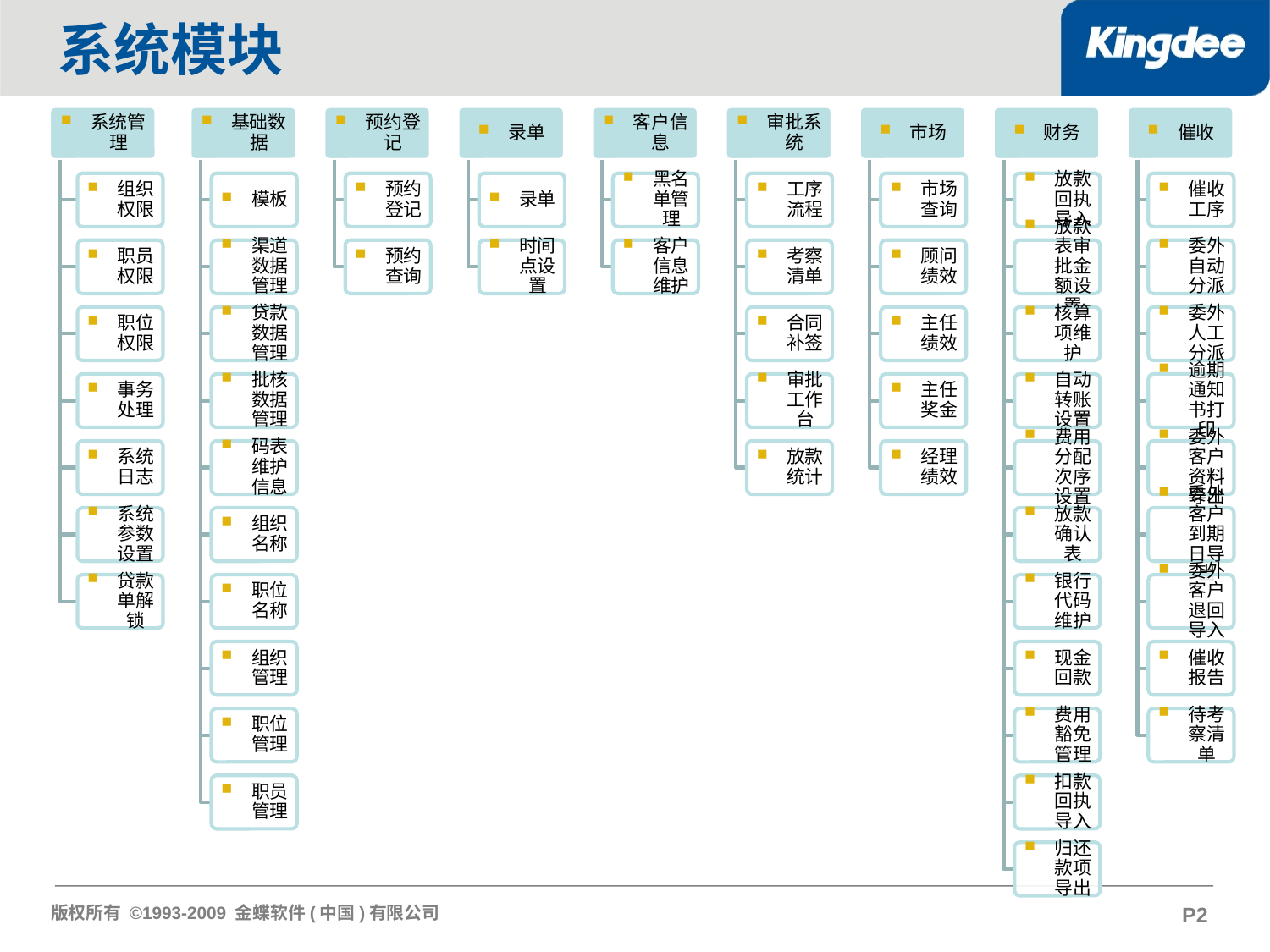

# 系统模块
系统管理
组织权限
职员权限
职位权限
事务处理
系统日志
系统参数设置
贷款单解锁
基础数据
模板
渠道数据管理
贷款数据管理
批核数据管理
码表维护信息
组织名称
职位名称
组织管理
职位管理
职员管理
预约登记
预约登记
预约查询
录单
录单
时间点设置
客户信息
黑名单管理
客户信息维护
审批系统
工序流程
考察清单
合同补签
审批工作台
放款统计
市场
市场查询
顾问绩效
主任绩效
主任奖金
经理绩效
财务
放款回执导入
放款表审批金额设置
核算项维护
自动转账设置
费用分配次序设置
放款确认表
银行代码维护
现金回款
费用豁免管理
扣款回执导入
归还款项导出
催收
催收工序
委外自动分派
委外人工分派
逾期通知书打印
委外客户资料导出
委外客户到期日导出
委外客户退回导入
催收报告
待考察清单